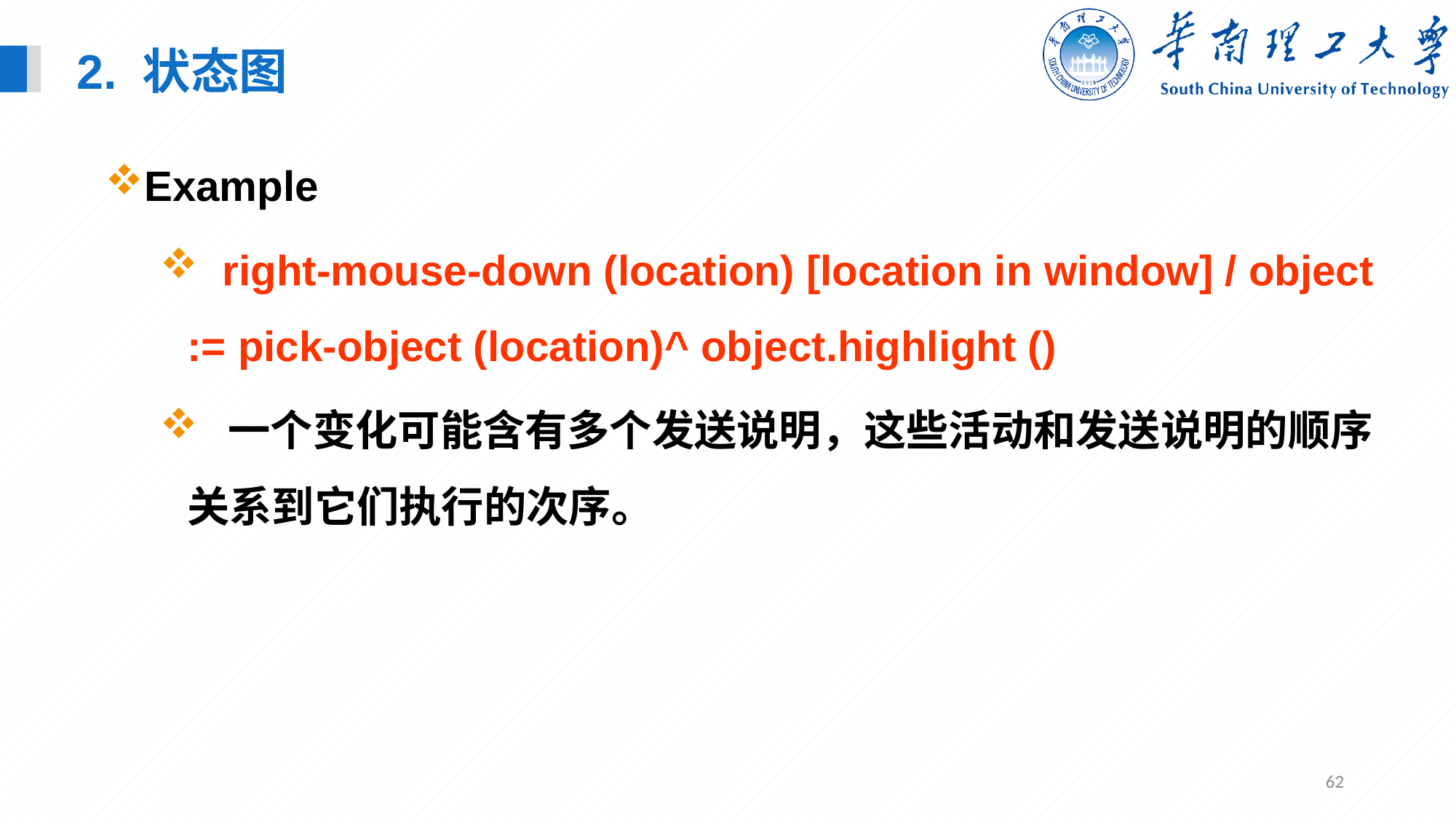

2. 状态图
Example
  right-mouse-down (location) [location in window] / object := pick-object (location)^ object.highlight ()
  一个变化可能含有多个发送说明，这些活动和发送说明的顺序关系到它们执行的次序。
62